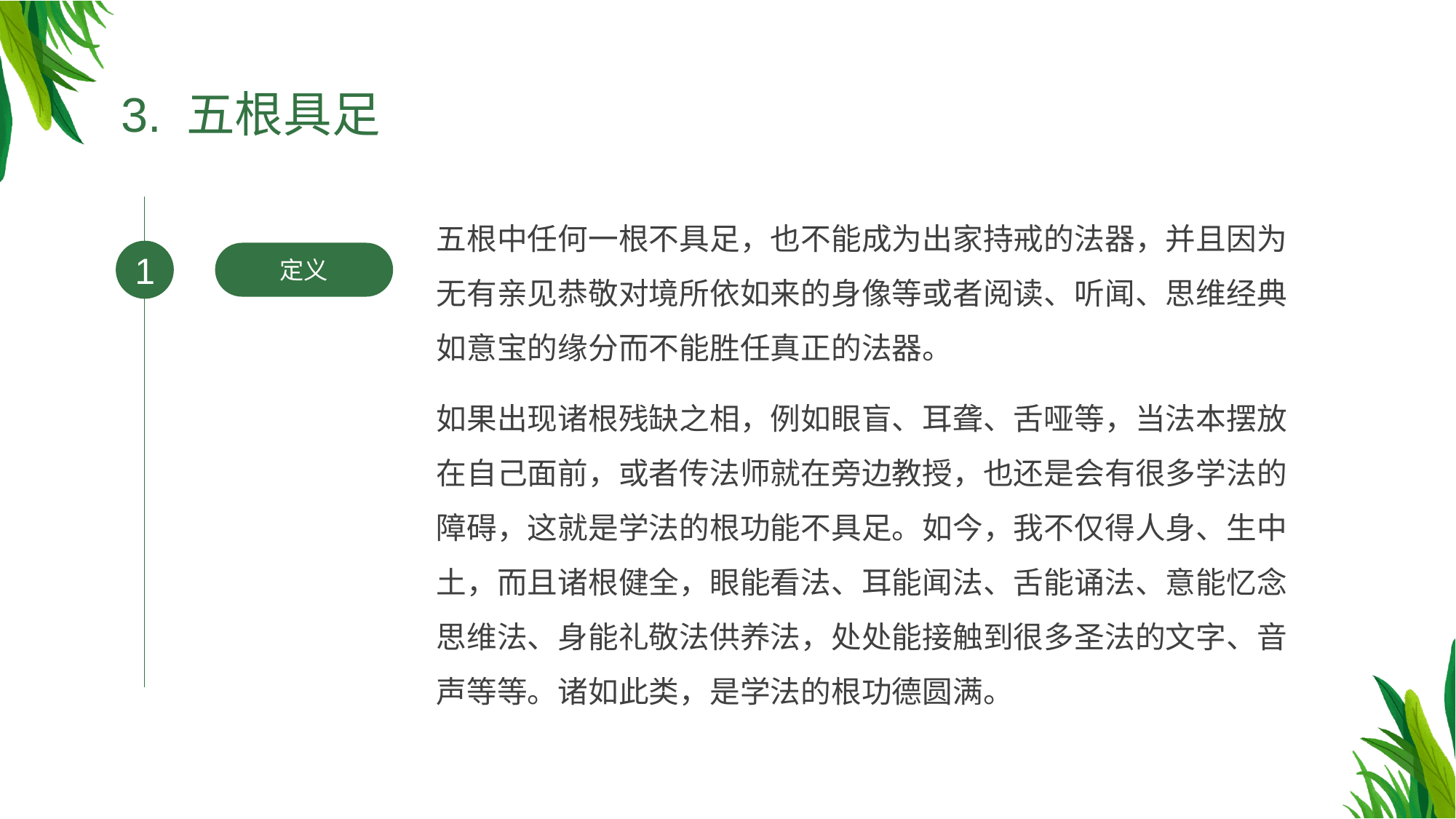

3. 五根具足
五根中任何一根不具足，也不能成为出家持戒的法器，并且因为无有亲见恭敬对境所依如来的身像等或者阅读、听闻、思维经典如意宝的缘分而不能胜任真正的法器。
1
定义
如果出现诸根残缺之相，例如眼盲、耳聋、舌哑等，当法本摆放在自己面前，或者传法师就在旁边教授，也还是会有很多学法的障碍，这就是学法的根功能不具足。如今，我不仅得人身、生中土，而且诸根健全，眼能看法、耳能闻法、舌能诵法、意能忆念思维法、身能礼敬法供养法，处处能接触到很多圣法的文字、音声等等。诸如此类，是学法的根功德圆满。